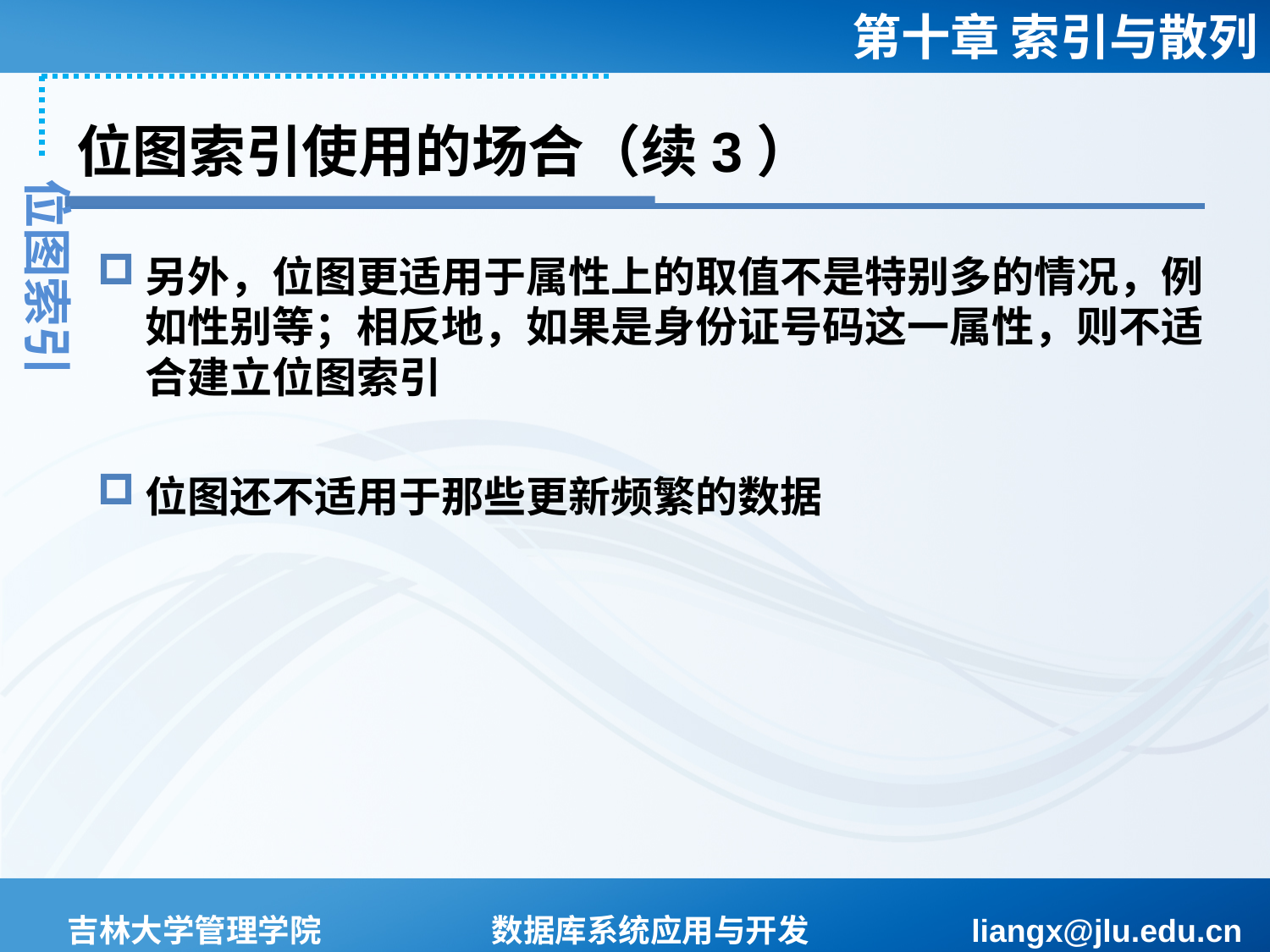

# 位图索引使用的场合（续3）
位图索引

另外，位图更适用于属性上的取值不是特别多的情况，例如性别等；相反地，如果是身份证号码这一属性，则不适合建立位图索引

位图还不适用于那些更新频繁的数据